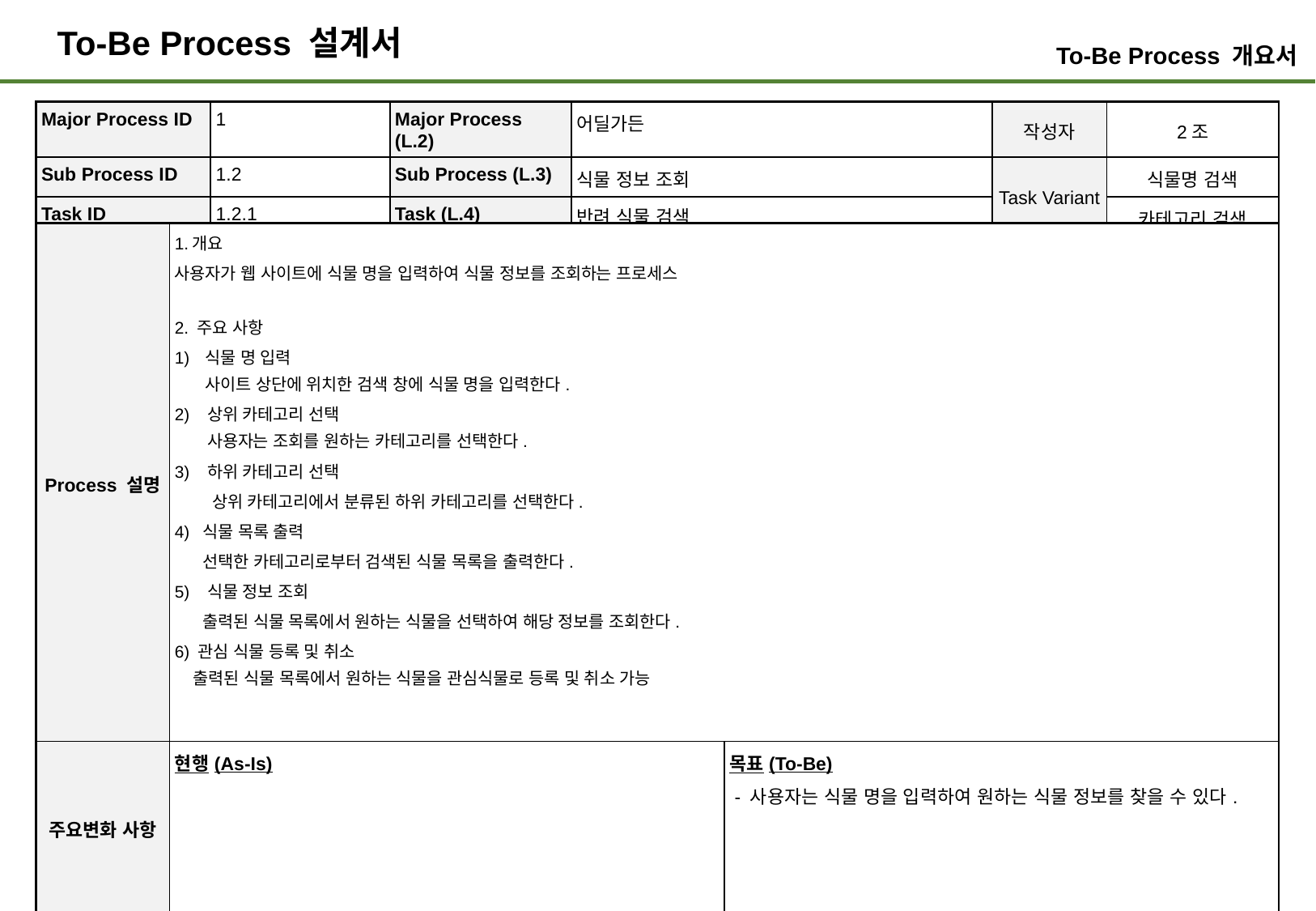

To-Be Process 개요서
| Major Process ID | 1 | Major Process (L.2) | 어딜가든 | 작성자 | 2조 |
| --- | --- | --- | --- | --- | --- |
| Sub Process ID | 1.2 | Sub Process (L.3) | 식물 정보 조회 | Task Variant | 식물명 검색 |
| Task ID | 1.2.1 | Task (L.4) | 반려 식물 검색 |  | 카테고리 검색 |
| Process 설명 | 1.개요 사용자가 웹 사이트에 식물 명을 입력하여 식물 정보를 조회하는 프로세스 2. 주요 사항 식물 명 입력 사이트 상단에 위치한 검색 창에 식물 명을 입력한다. 2) 상위 카테고리 선택 사용자는 조회를 원하는 카테고리를 선택한다. 3) 하위 카테고리 선택 상위 카테고리에서 분류된 하위 카테고리를 선택한다. 4) 식물 목록 출력 선택한 카테고리로부터 검색된 식물 목록을 출력한다. 5) 식물 정보 조회 출력된 식물 목록에서 원하는 식물을 선택하여 해당 정보를 조회한다. 6) 관심 식물 등록 및 취소 출력된 식물 목록에서 원하는 식물을 관심식물로 등록 및 취소 가능 |  |
| --- | --- | --- |
| 주요변화 사항 | 현행(As-Is) | 목표(To-Be) - 사용자는 식물 명을 입력하여 원하는 식물 정보를 찾을 수 있다. |